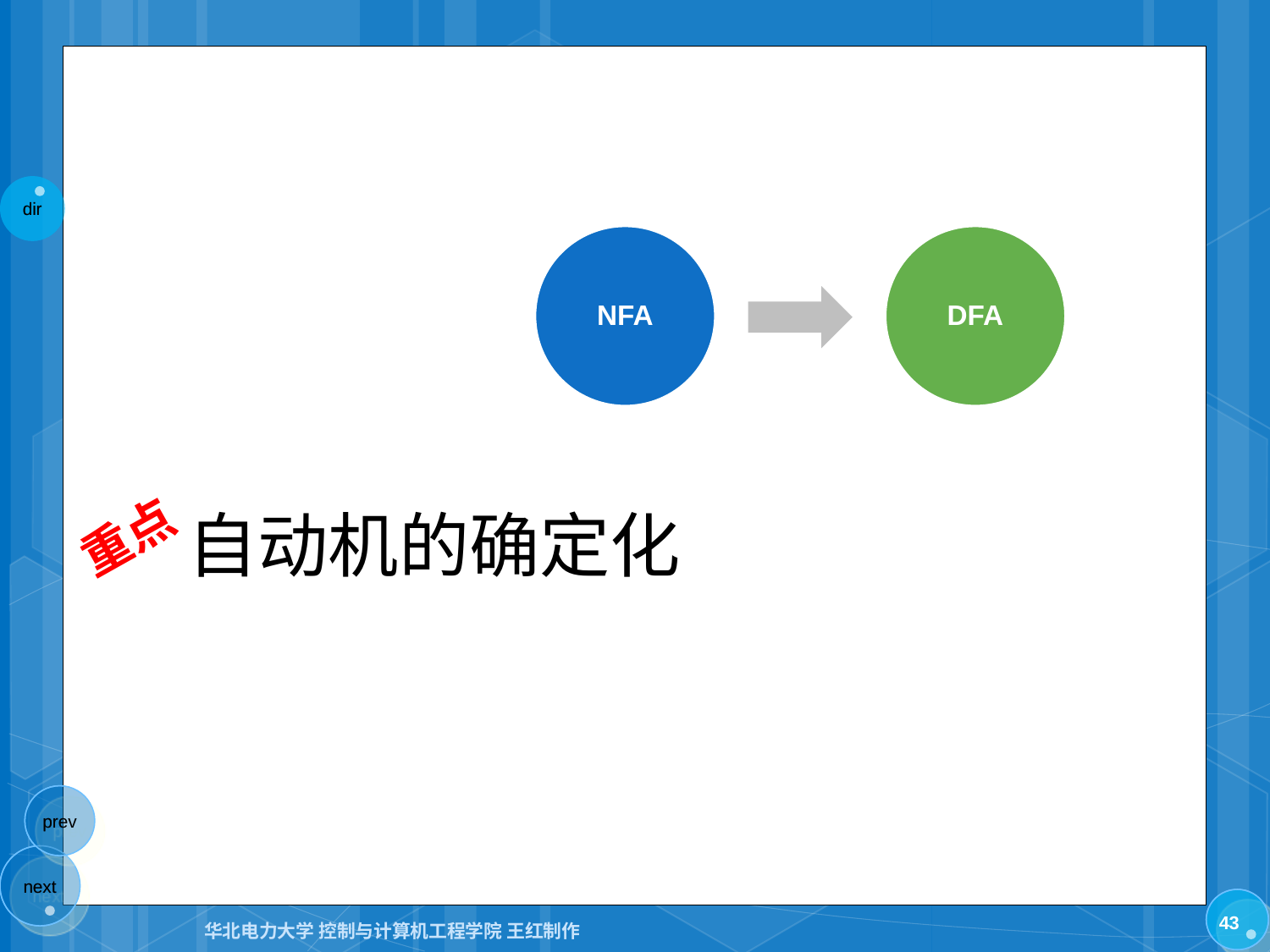

NFA
DFA

# 自动机的确定化
重点

43
华北电力大学 控制与计算机工程学院 王红制作